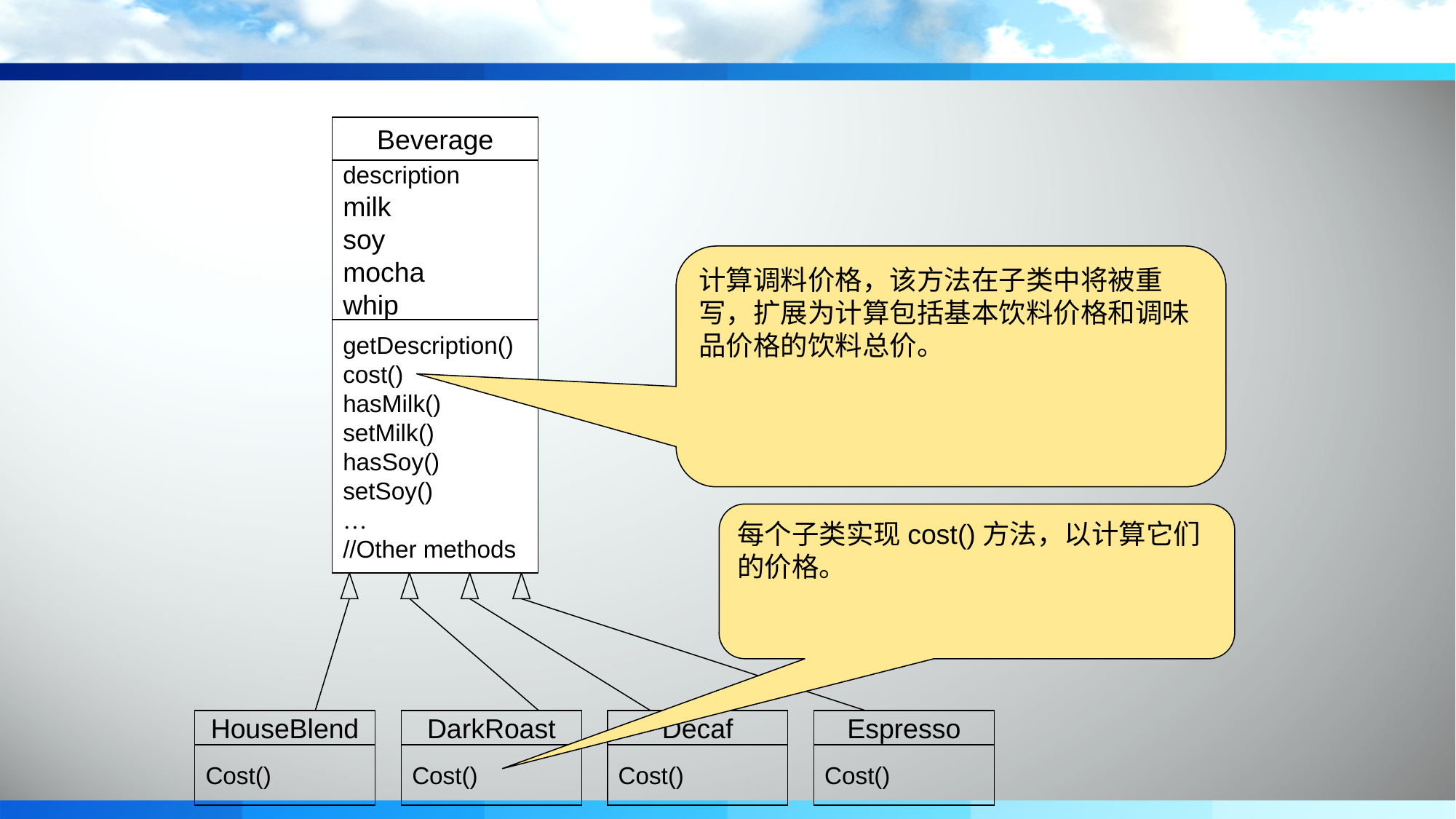

Beverage
description
milk
soy
mocha
whip
getDescription()
cost()
hasMilk()
setMilk()
hasSoy()
setSoy()
…
//Other methods
计算调料价格，该方法在子类中将被重写，扩展为计算包括基本饮料价格和调味品价格的饮料总价。
每个子类实现cost()方法，以计算它们的价格。

HouseBlend
Cost()
DarkRoast
Cost()
Decaf
Cost()
Espresso
Cost()